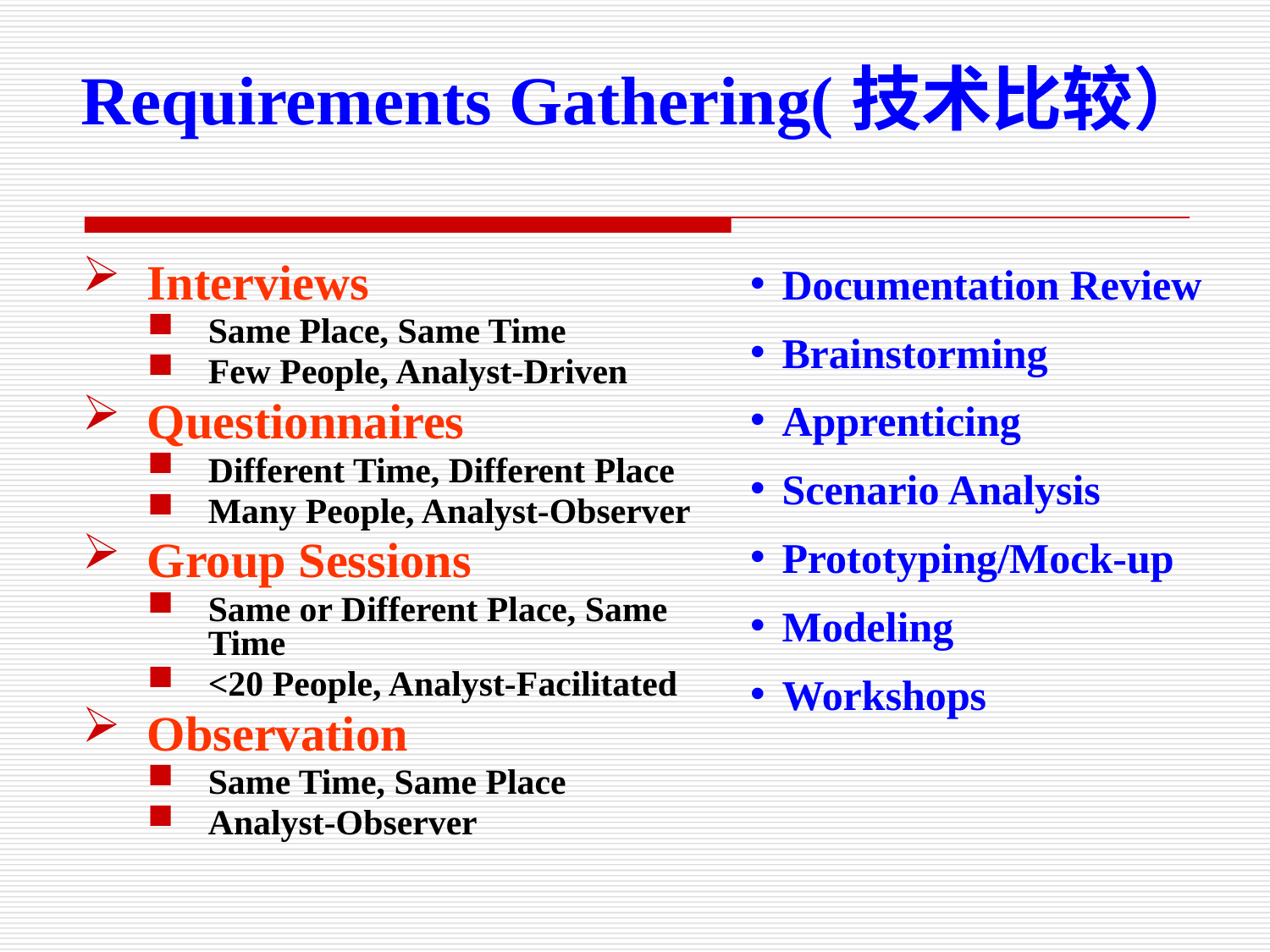

Requirements Gathering(技术比较）
Documentation Review
Brainstorming
Apprenticing
Scenario Analysis
Prototyping/Mock-up
Modeling
Workshops
Interviews
Same Place, Same Time
Few People, Analyst-Driven
Questionnaires
Different Time, Different Place
Many People, Analyst-Observer
Group Sessions
Same or Different Place, Same Time
<20 People, Analyst-Facilitated
Observation
Same Time, Same Place
Analyst-Observer